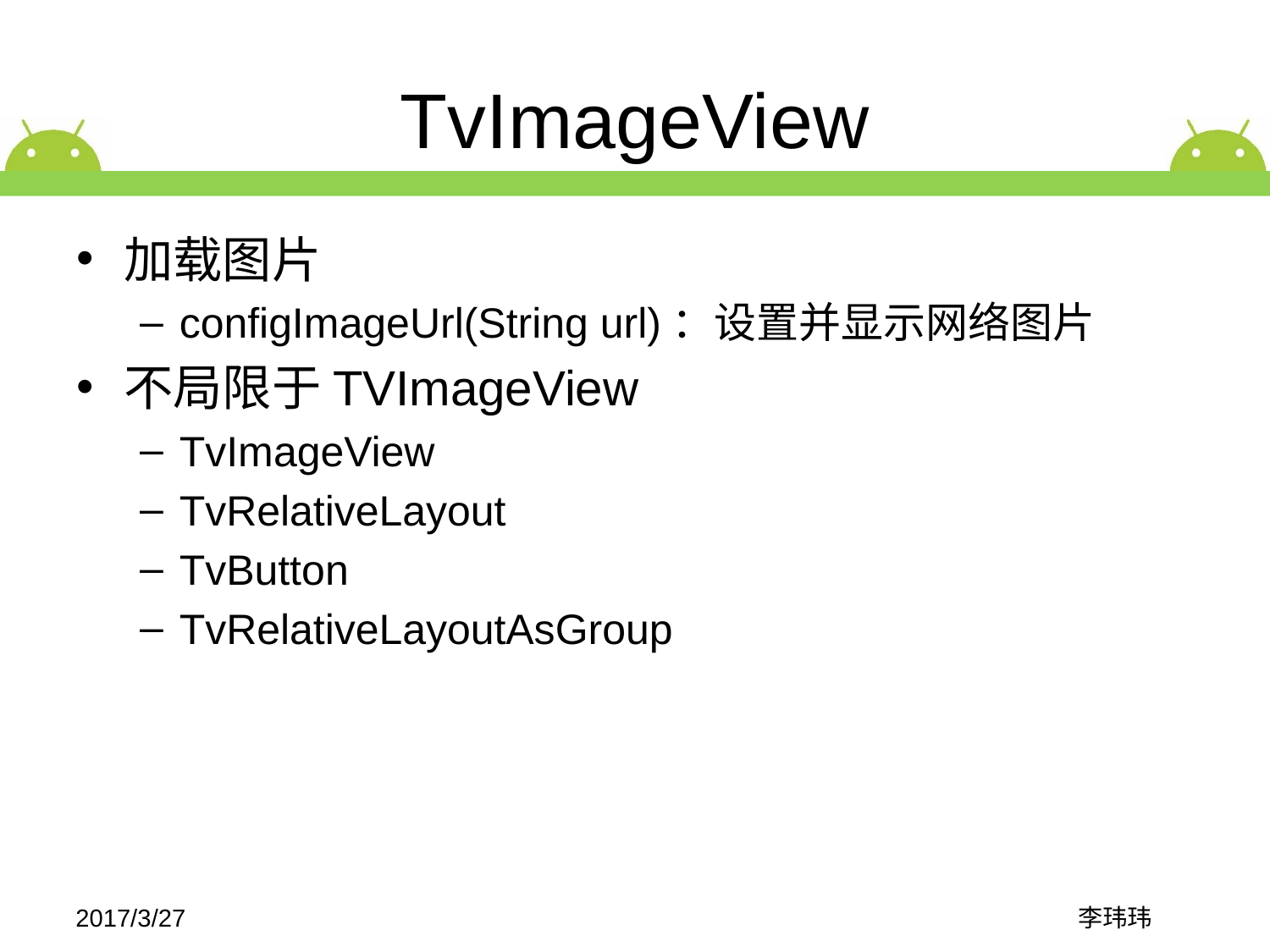

# TvImageView
加载图片
configImageUrl(String url)：设置并显示网络图片
不局限于TVImageView
TvImageView
TvRelativeLayout
TvButton
TvRelativeLayoutAsGroup